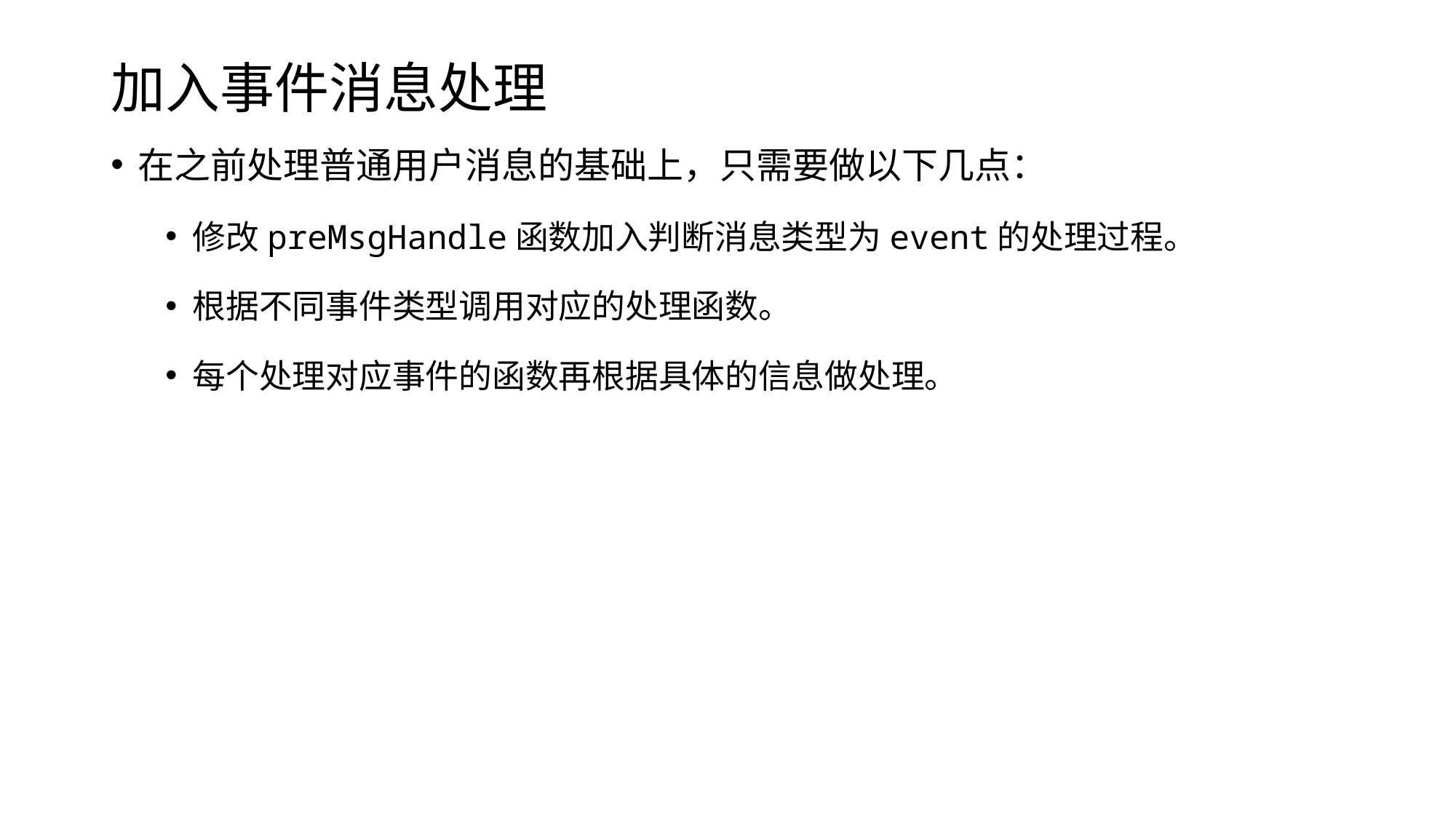

加入事件消息处理
在之前处理普通用户消息的基础上，只需要做以下几点：
修改preMsgHandle函数加入判断消息类型为event的处理过程。
根据不同事件类型调用对应的处理函数。
每个处理对应事件的函数再根据具体的信息做处理。